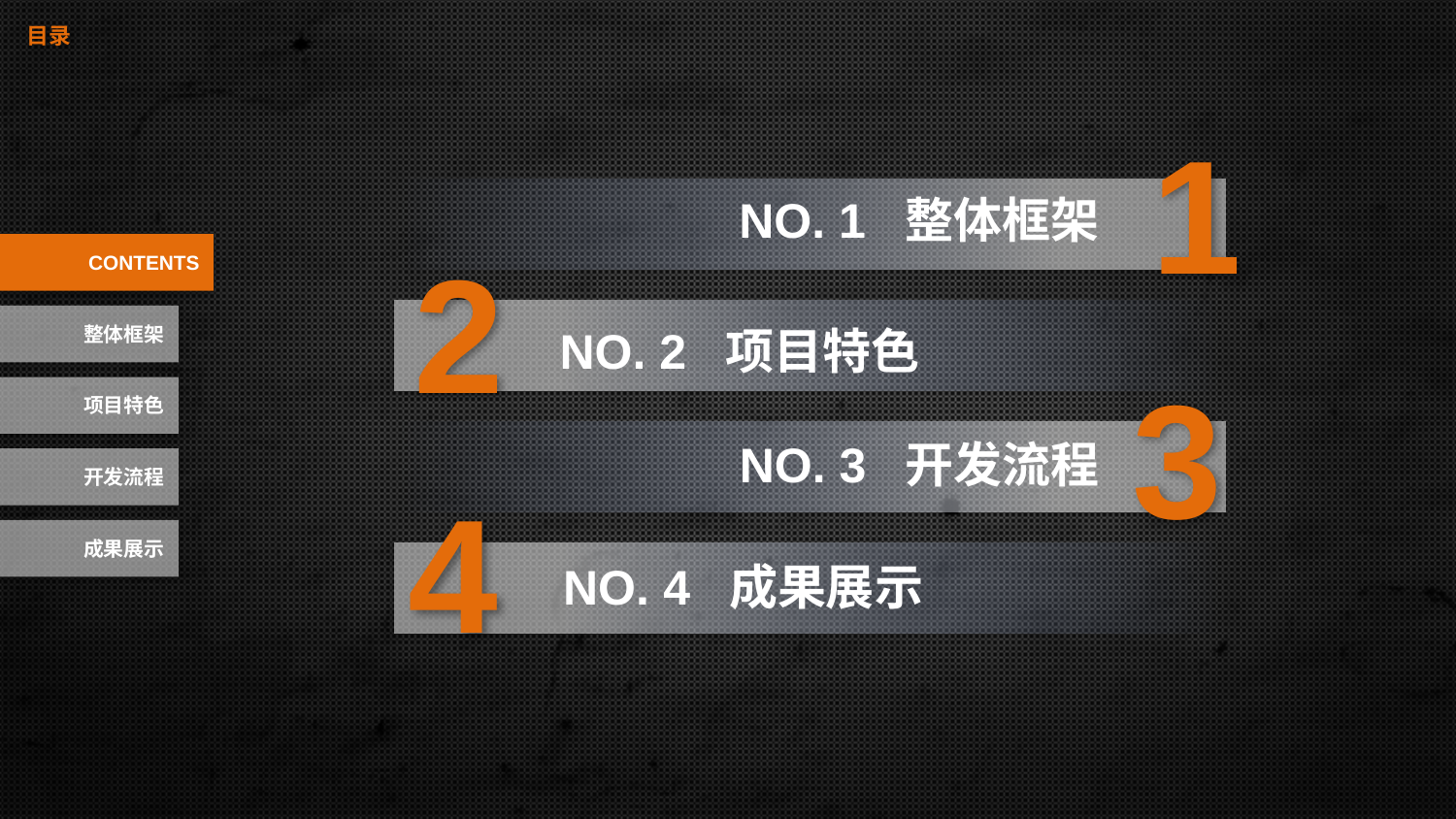

目录

1

NO. 1  整体框架
2

CONTENTS

整体框架
 NO. 2  项目特色
3

项目特色

NO. 3  开发流程

开发流程
4

成果展示

NO. 4  成果展示